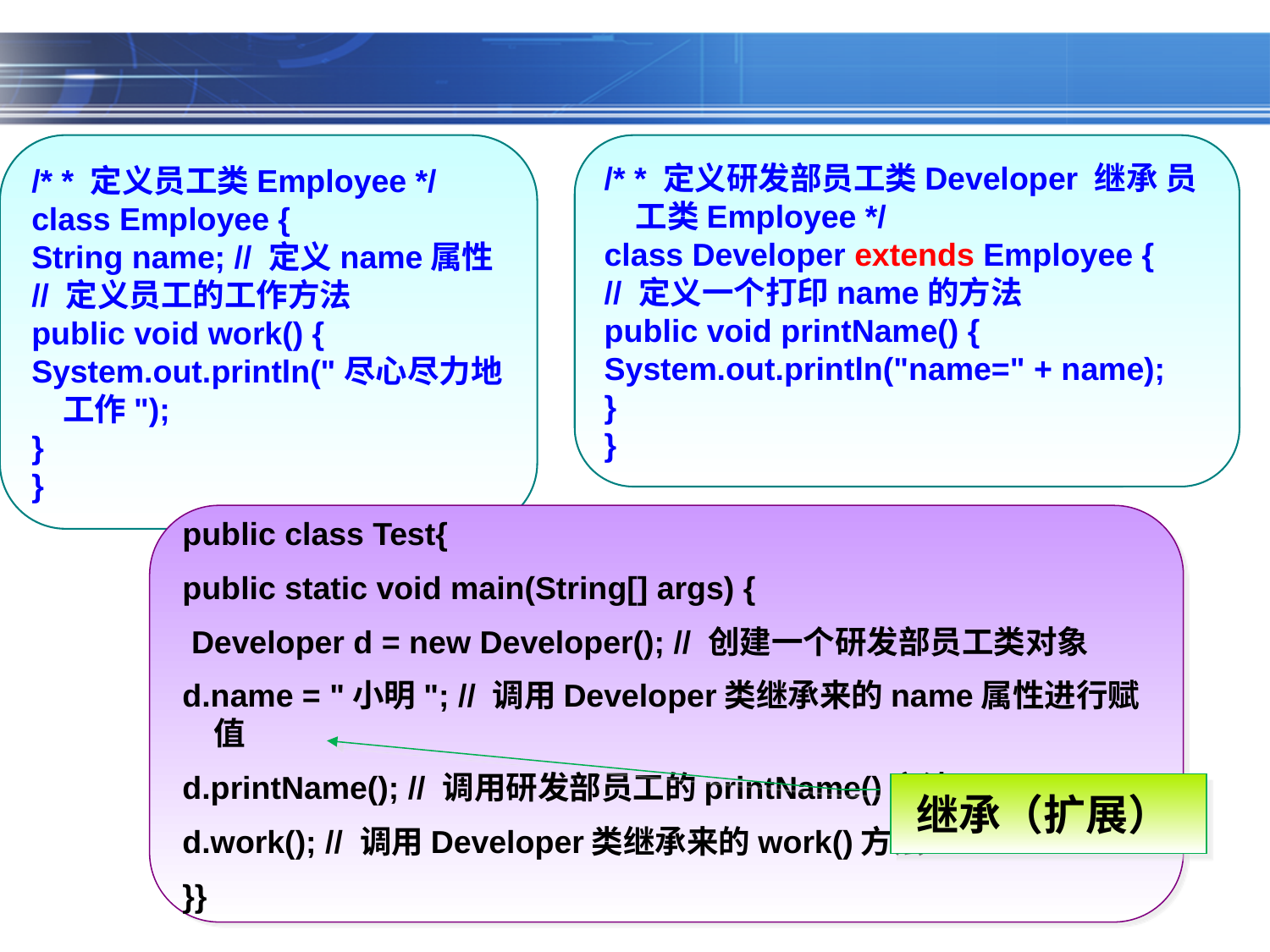

#
/* * 定义员工类Employee */
class Employee {
String name; // 定义name属性
// 定义员工的工作方法
public void work() {
System.out.println("尽心尽力地工作");
}
}
/* * 定义研发部员工类Developer 继承 员工类Employee */
class Developer extends Employee {
// 定义一个打印name的方法
public void printName() {
System.out.println("name=" + name);
}
}
public class Test{
public static void main(String[] args) {
 Developer d = new Developer(); // 创建一个研发部员工类对象
d.name = "小明"; // 调用Developer类继承来的name属性进行赋值
d.printName(); // 调用研发部员工的printName()方法
d.work(); // 调用Developer类继承来的work()方法
}}
继承（扩展）